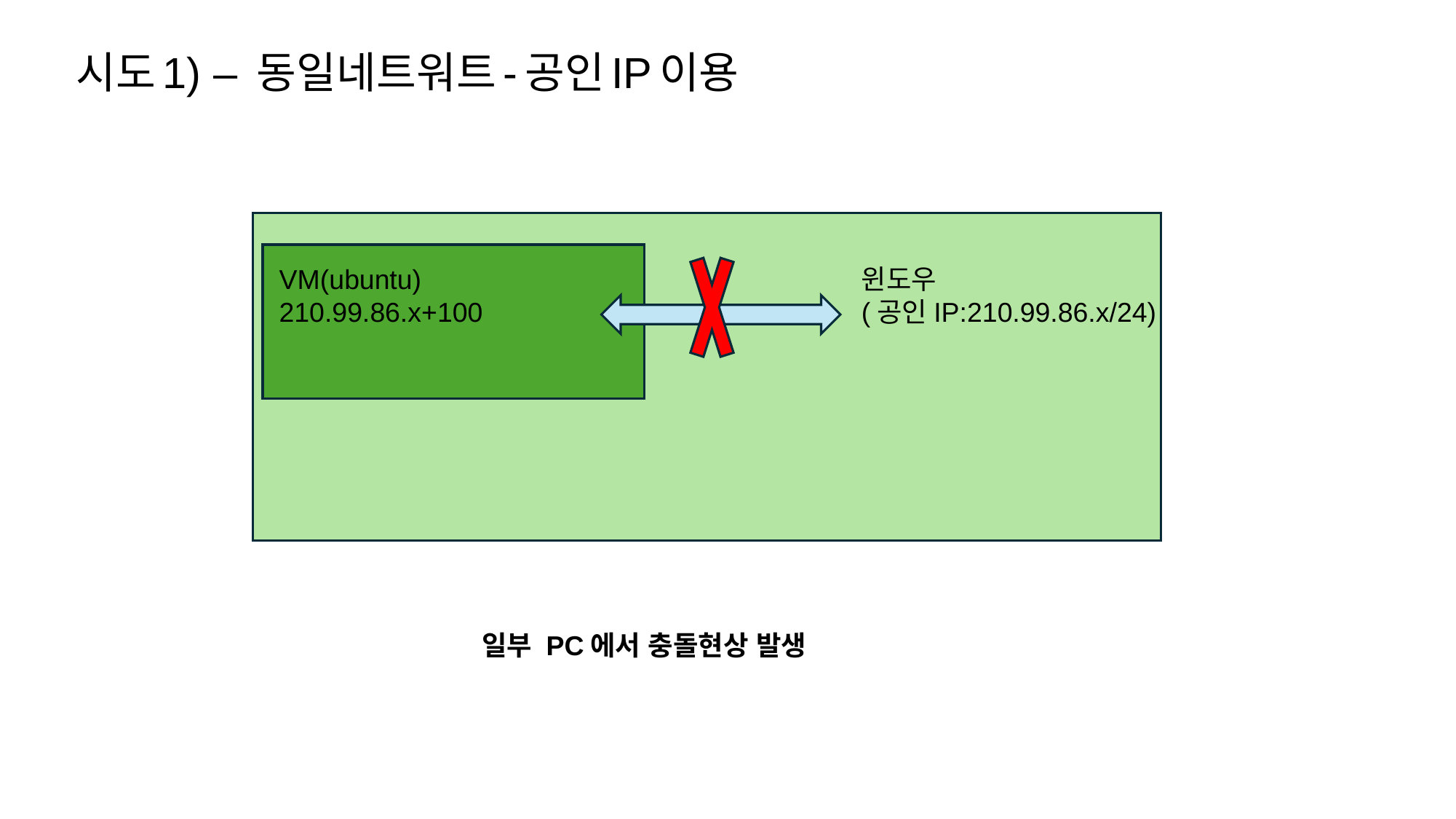

# 시도1) – 동일네트워트-공인IP이용

VM(ubuntu)
210.99.86.x+100
윈도우
(공인IP:210.99.86.x/24)

일부 PC에서 충돌현상 발생